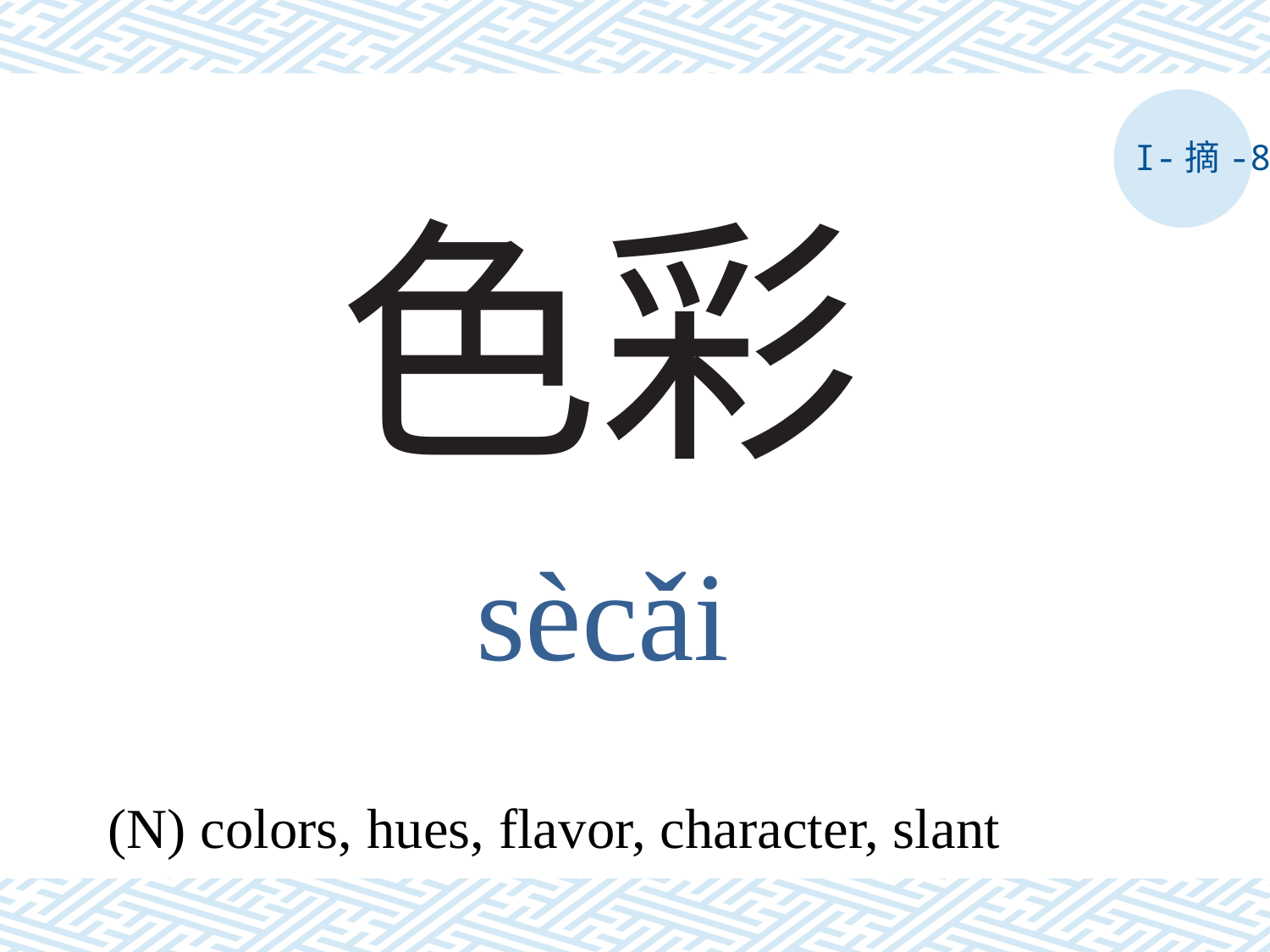

I-摘-8

# 色彩
sècǎi
(N) colors, hues, flavor, character, slant